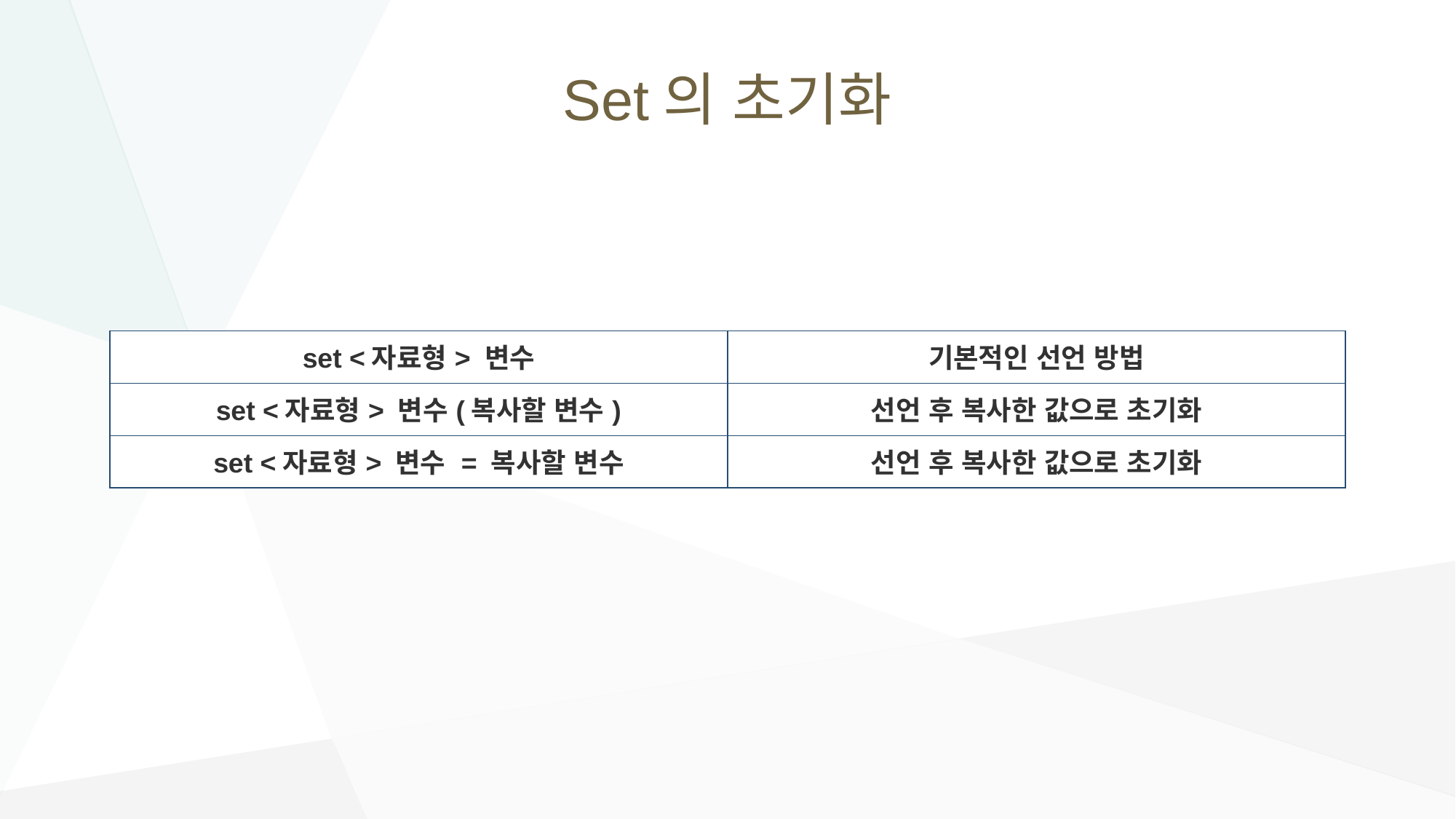

# Set의 초기화
| set <자료형> 변수 | 기본적인 선언 방법 |
| --- | --- |
| set <자료형> 변수(복사할 변수) | 선언 후 복사한 값으로 초기화 |
| set <자료형> 변수 = 복사할 변수 | 선언 후 복사한 값으로 초기화 |